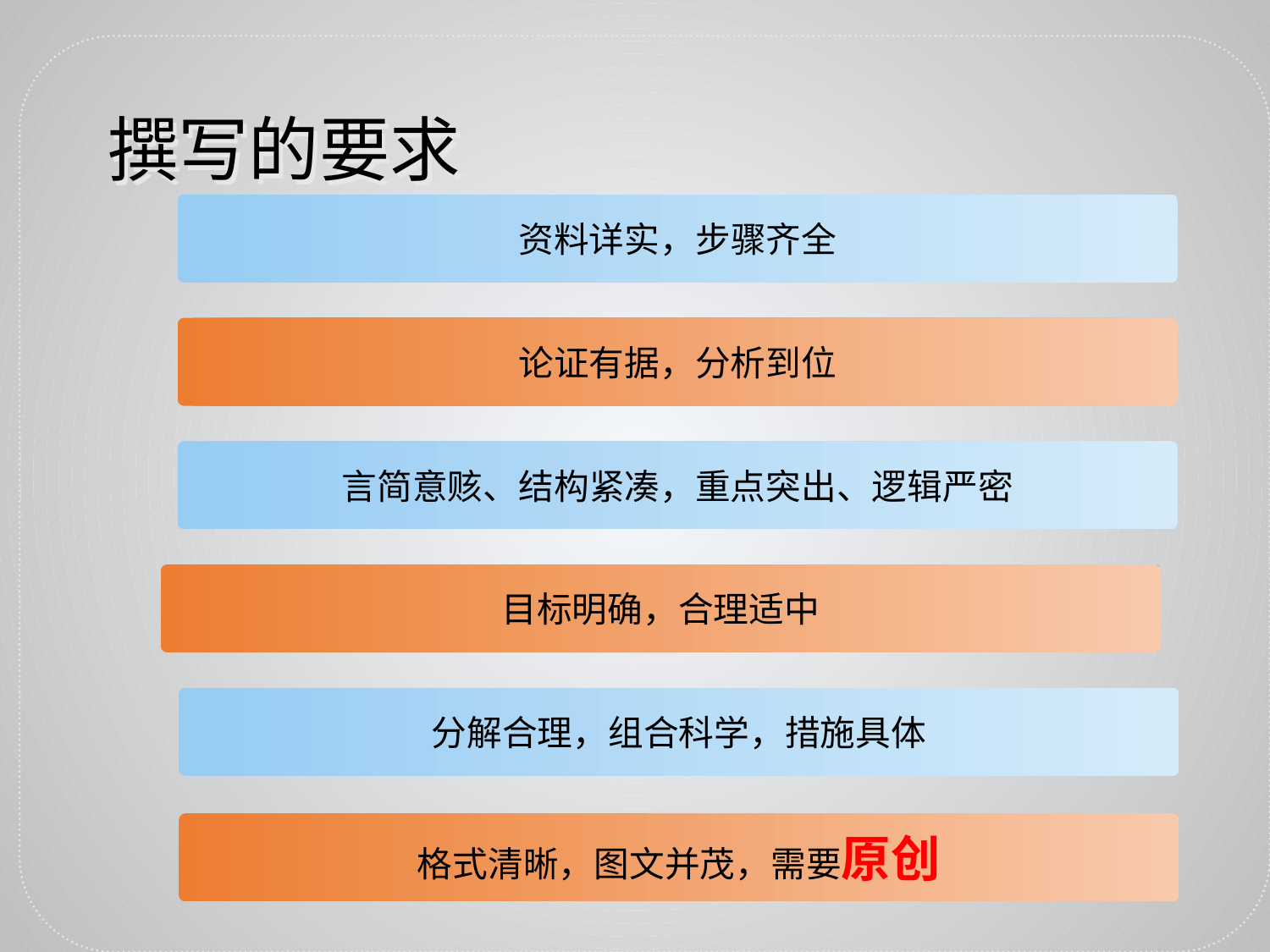

资料详实，步骤齐全
论证有据，分析到位
言简意赅、结构紧凑，重点突出、逻辑严密
目标明确，合理适中
分解合理，组合科学，措施具体
格式清晰，图文并茂，需要原创
撰写的要求